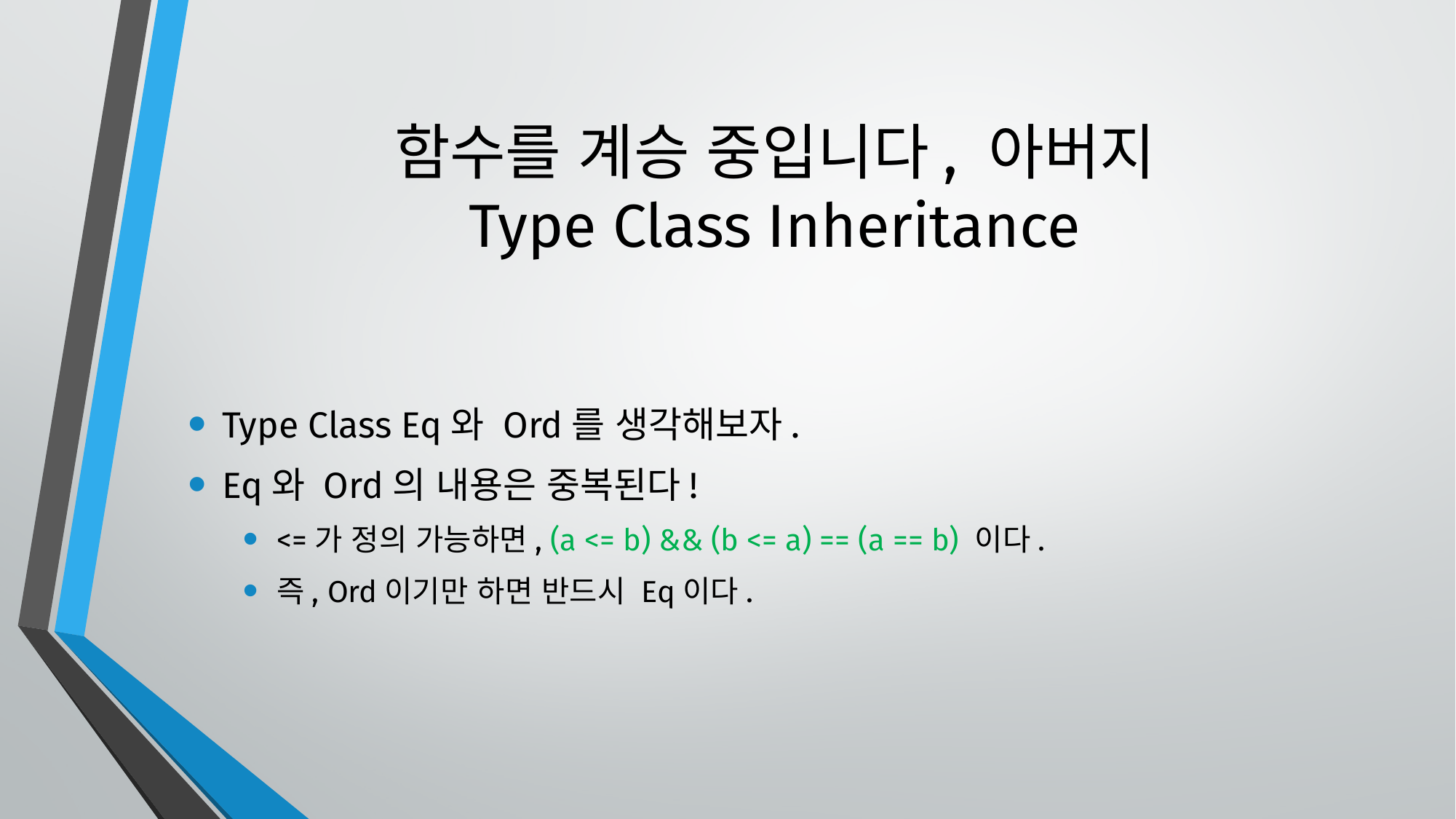

# 함수를 계승 중입니다, 아버지 Type Class Inheritance
Type Class Eq와 Ord를 생각해보자.
Eq와 Ord의 내용은 중복된다!
<=가 정의 가능하면, (a <= b) && (b <= a) == (a == b) 이다.
즉, Ord이기만 하면 반드시 Eq이다.